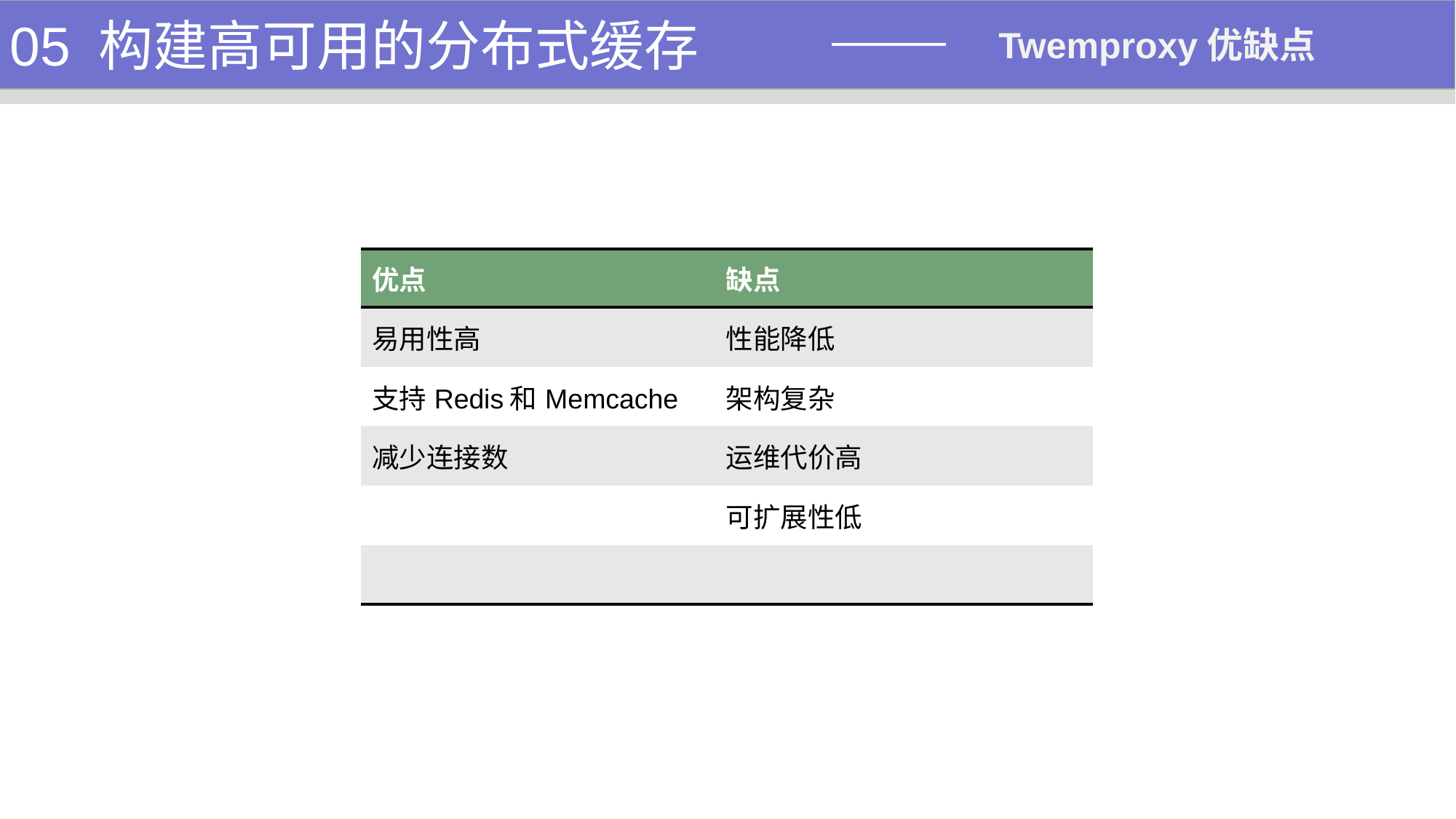

1、功能介绍
05 构建高可用的分布式缓存
Twemproxy优缺点
| 优点 | 缺点 |
| --- | --- |
| 易用性高 | 性能降低 |
| 支持Redis和Memcache | 架构复杂 |
| 减少连接数 | 运维代价高 |
|  | 可扩展性低 |
|  |  |